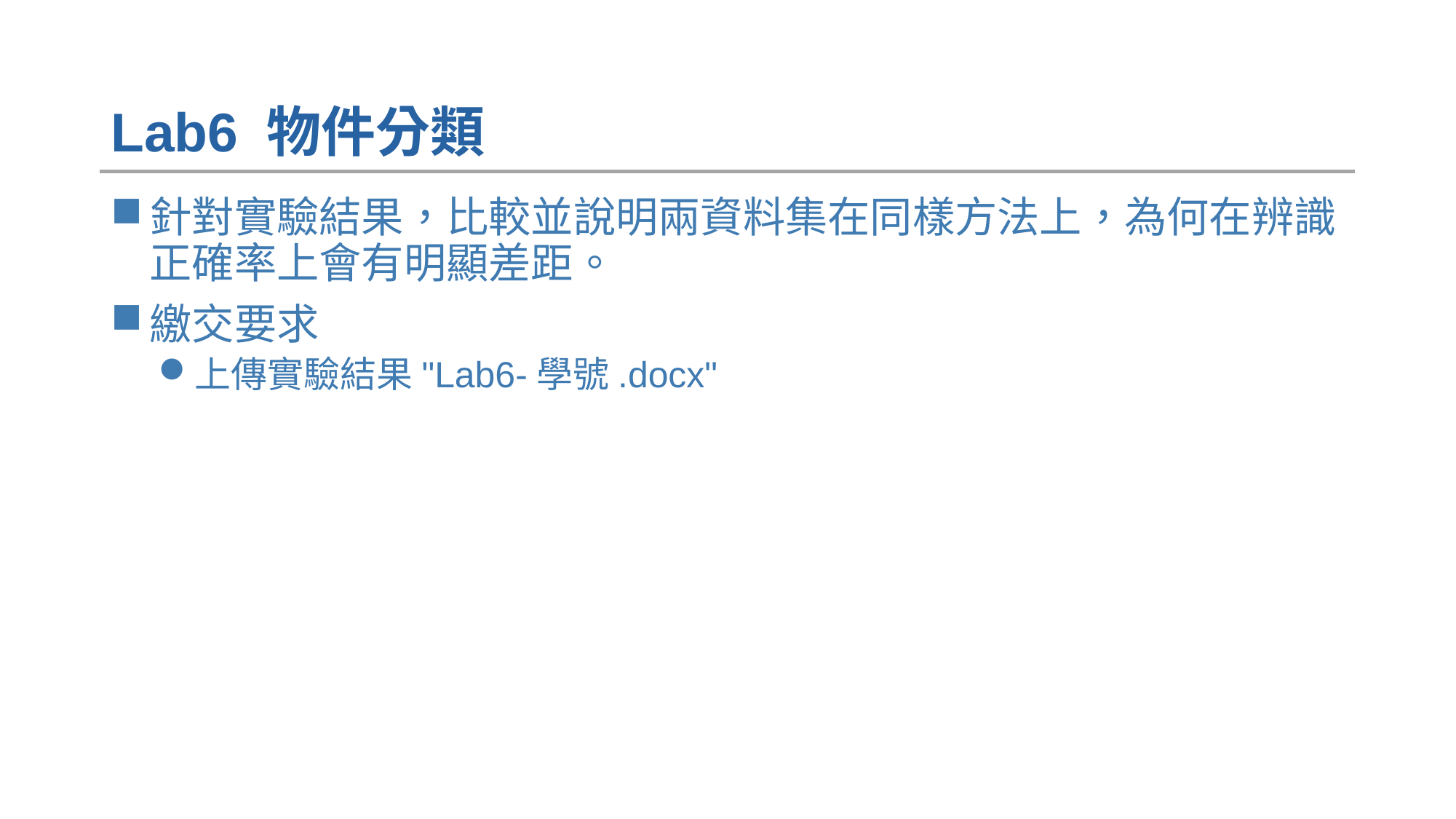

# Lab6 物件分類
針對實驗結果，比較並說明兩資料集在同樣方法上，為何在辨識正確率上會有明顯差距。
繳交要求
上傳實驗結果"Lab6-學號.docx"